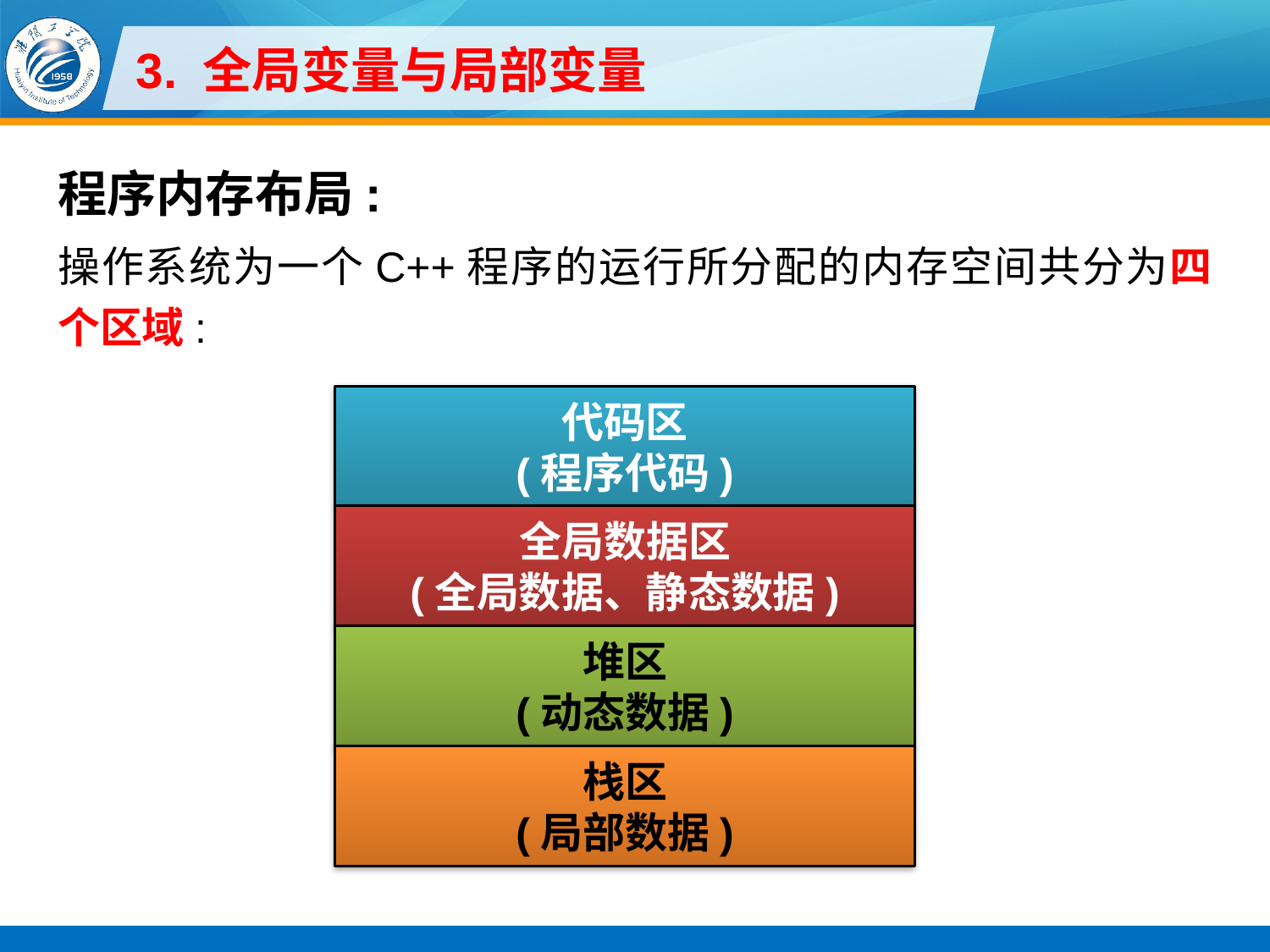

# 3. 全局变量与局部变量
程序内存布局:
操作系统为一个C++程序的运行所分配的内存空间共分为四个区域:
代码区
(程序代码)
全局数据区
(全局数据、静态数据)
堆区
(动态数据)
栈区
(局部数据)